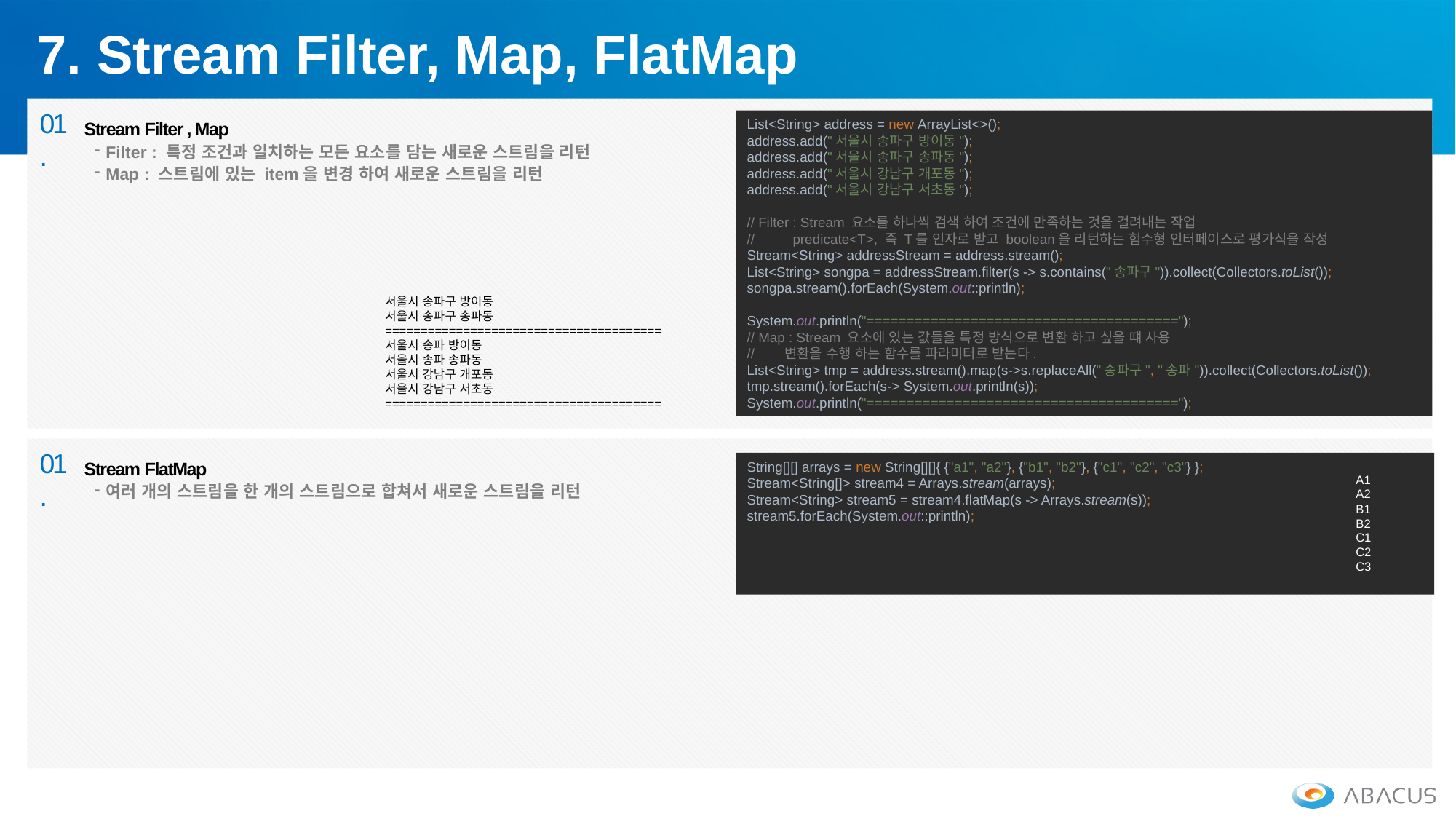

7. Stream Filter, Map, FlatMap

01.
Stream Filter , Map
Filter : 특정 조건과 일치하는 모든 요소를 담는 새로운 스트림을 리턴
Map : 스트림에 있는 item을 변경 하여 새로운 스트림을 리턴
List<String> address = new ArrayList<>();
address.add("서울시 송파구 방이동");
address.add("서울시 송파구 송파동");
address.add("서울시 강남구 개포동");
address.add("서울시 강남구 서초동");
// Filter : Stream 요소를 하나씩 검색 하여 조건에 만족하는 것을 걸려내는 작업
//          predicate<T>, 즉 T를 인자로 받고 boolean을 리턴하는 험수형 인터페이스로 평가식을 작성
Stream<String> addressStream = address.stream();
List<String> songpa = addressStream.filter(s -> s.contains("송파구")).collect(Collectors.toList());
songpa.stream().forEach(System.out::println);
System.out.println("=======================================");
// Map : Stream 요소에 있는 값들을 특정 방식으로 변환 하고 싶을 떄 사용
//       변환을 수행 하는 함수를 파라미터로 받는다.
List<String> tmp = address.stream().map(s->s.replaceAll("송파구", "송파")).collect(Collectors.toList());
tmp.stream().forEach(s-> System.out.println(s));
System.out.println("=======================================");
서울시 송파구 방이동
서울시 송파구 송파동
=======================================
서울시 송파 방이동
서울시 송파 송파동
서울시 강남구 개포동
서울시 강남구 서초동
=======================================

01.
Stream FlatMap
여러 개의 스트림을 한 개의 스트림으로 합쳐서 새로운 스트림을 리턴
String[][] arrays = new String[][]{ {"a1", "a2"}, {"b1", "b2"}, {"c1", "c2", "c3"} };
Stream<String[]> stream4 = Arrays.stream(arrays);
Stream<String> stream5 = stream4.flatMap(s -> Arrays.stream(s));
stream5.forEach(System.out::println);

A1
A2
B1
B2
C1
C2
C3